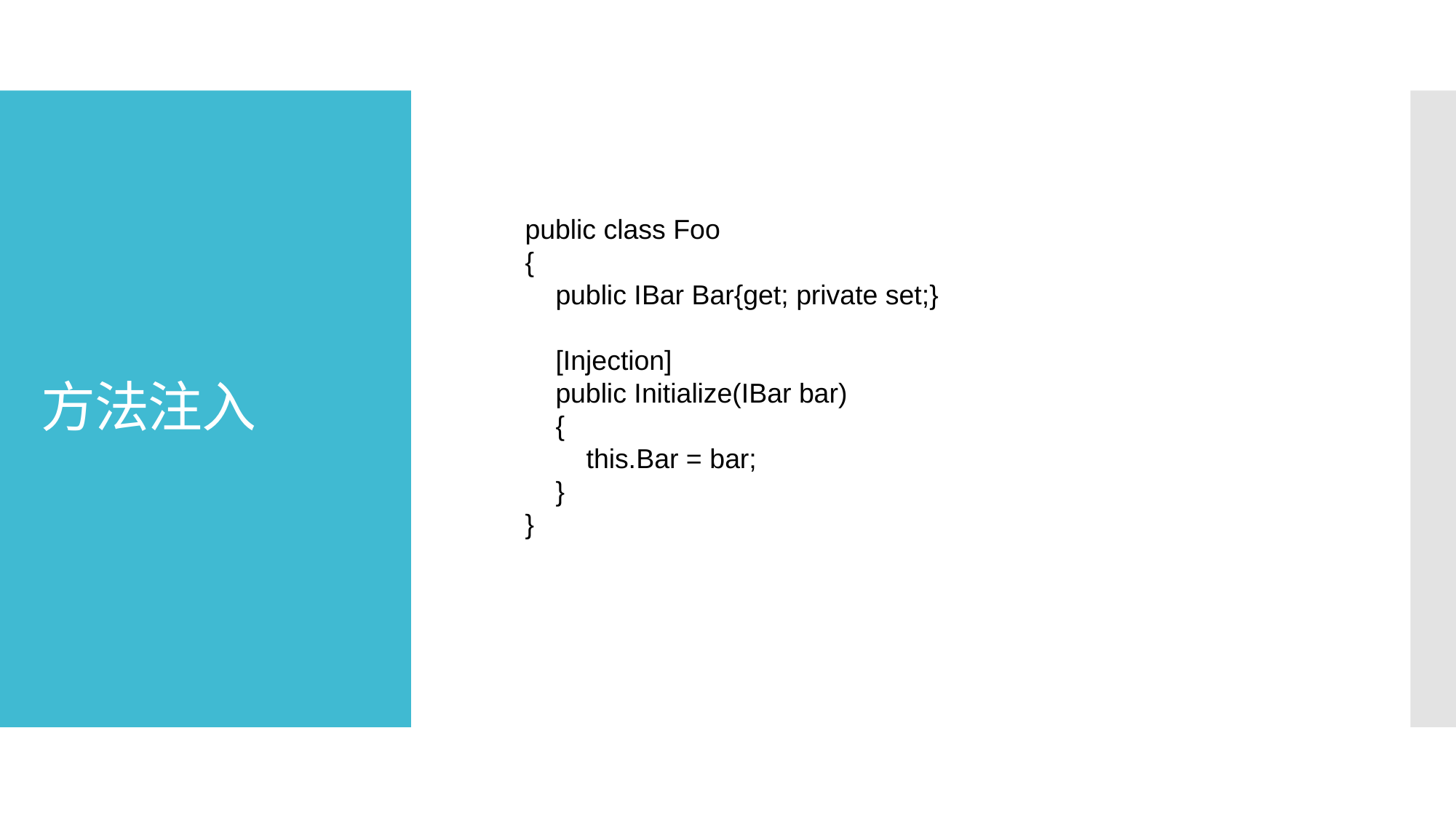

# 方法注入
public class Foo
{
    public IBar Bar{get; private set;}

    [Injection]
    public Initialize(IBar bar)
    {
        this.Bar = bar;
    }
}